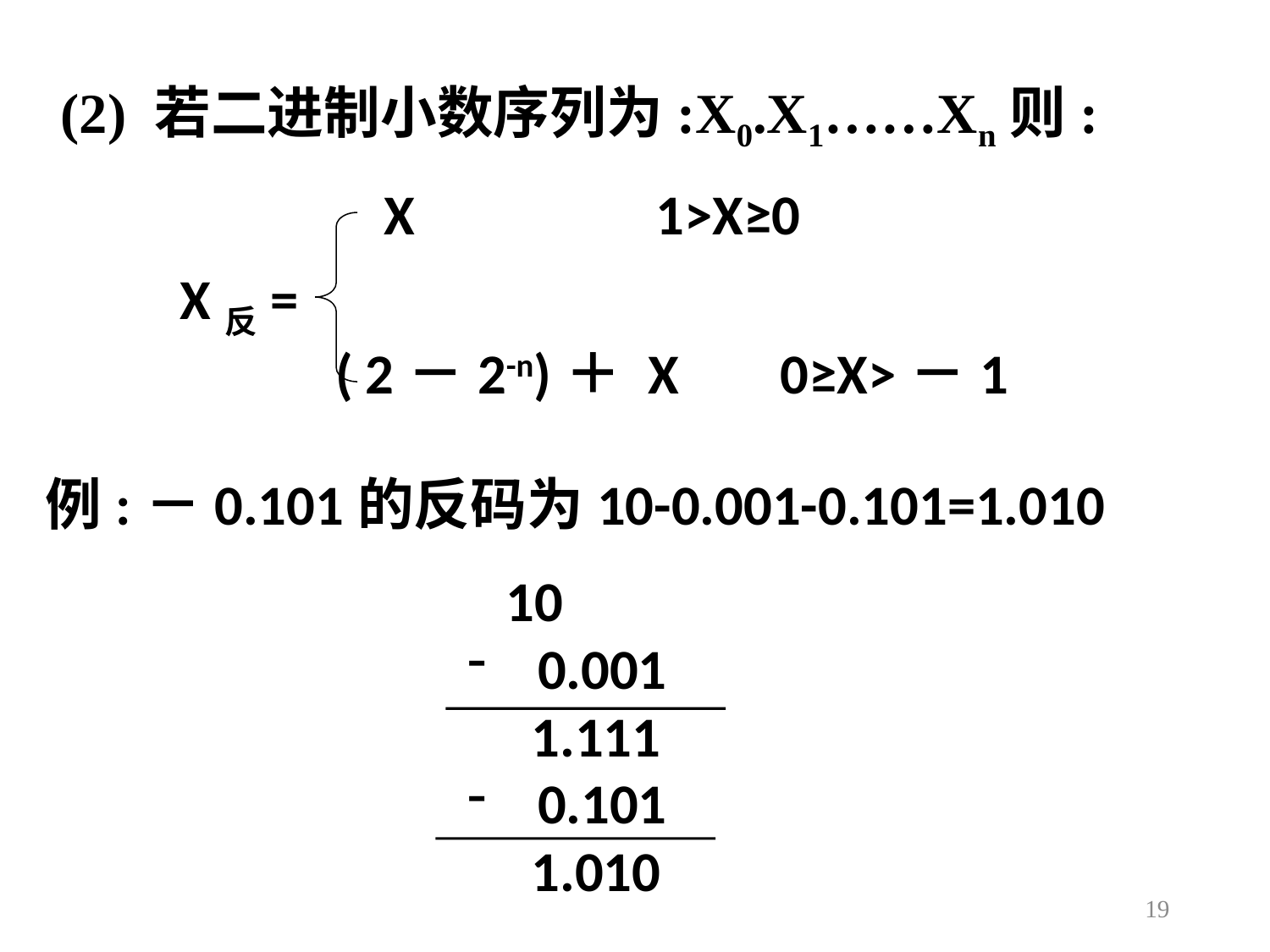

(2) 若二进制小数序列为:X0.X1……Xn则:
X                   1>X≥0

X反=
( 2－2-n)＋ X        0≥X>－1
例:－0.101的反码为10-0.001-0.101=1.010
   10
    0.001
     1.111
    0.101
     1.010

19